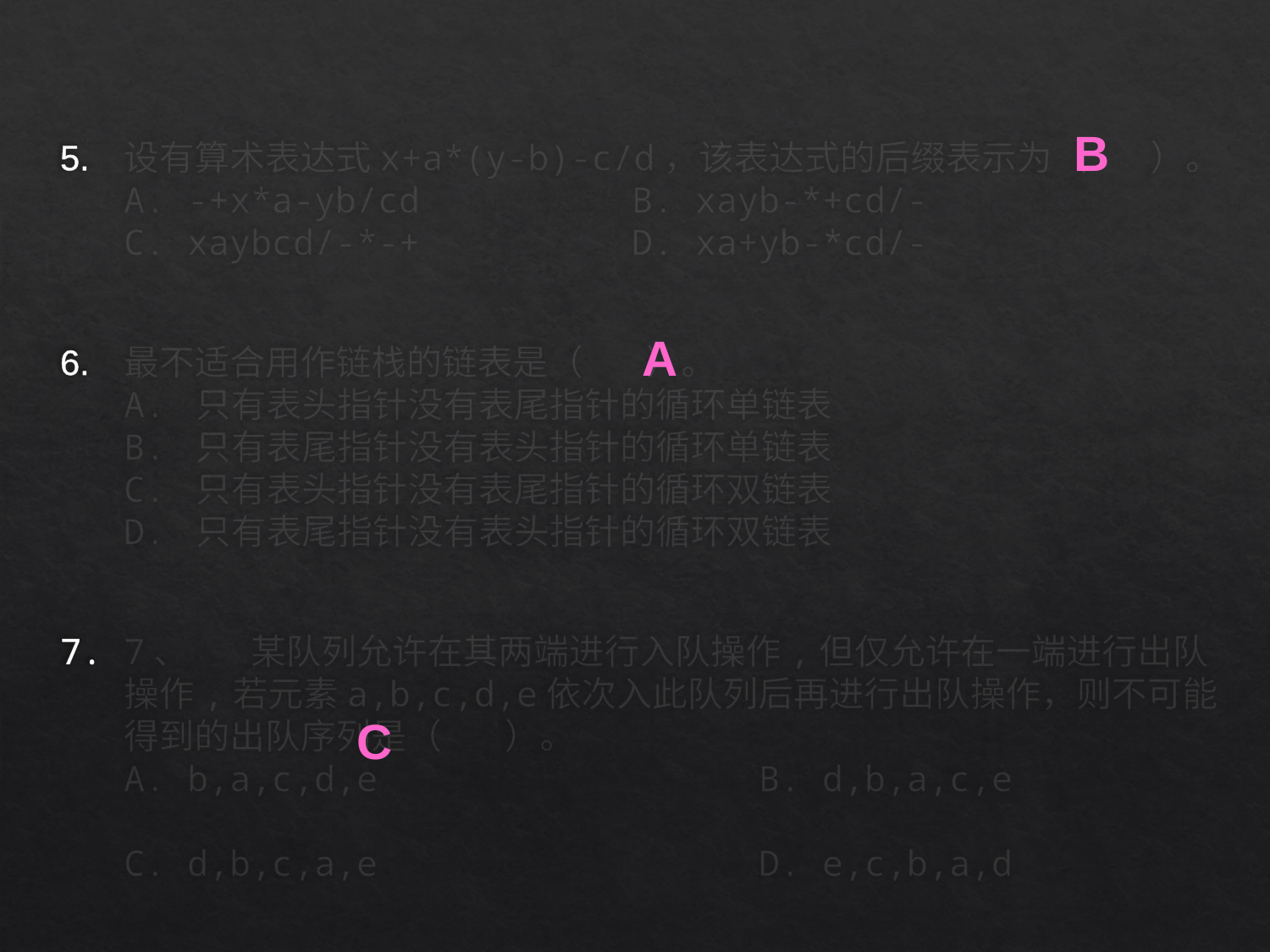

#
B
设有算术表达式x+a*(y-b)-c/d，该表达式的后缀表示为（        ）。
A. -+x*a-yb/cd		B. xayb-*+cd/-
C. xaybcd/-*-+		D. xa+yb-*cd/-

最不适合用作链栈的链表是（        ）。
A. 只有表头指针没有表尾指针的循环单链表
B. 只有表尾指针没有表头指针的循环单链表
C. 只有表头指针没有表尾指针的循环双链表
D. 只有表尾指针没有表头指针的循环双链表

7、	某队列允许在其两端进行入队操作,但仅允许在一端进行出队操作,若元素a,b,c,d,e依次入此队列后再进行出队操作，则不可能得到的出队序列是（        ）。
A. b,a,c,d,e			B. d,b,a,c,e
C. d,b,c,a,e			D. e,c,b,a,d

A
C